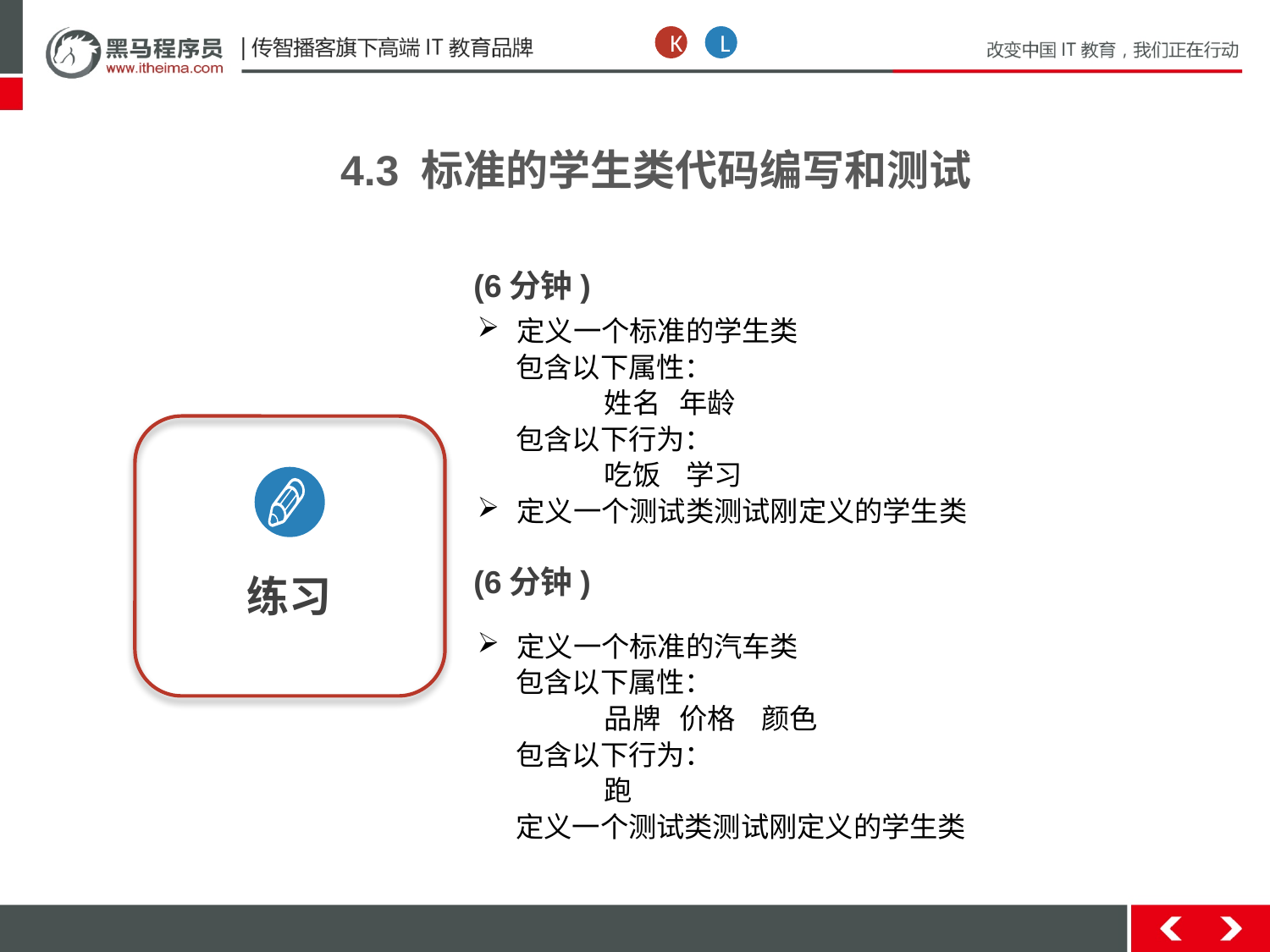

L
K
4.3 标准的学生类代码编写和测试
(6分钟)
定义一个标准的学生类
     包含以下属性：
	姓名   年龄
     包含以下行为：
	吃饭    学习
定义一个测试类测试刚定义的学生类

练习
(6分钟)
定义一个标准的汽车类
     包含以下属性：
	品牌   价格    颜色
     包含以下行为：
	跑
     定义一个测试类测试刚定义的学生类